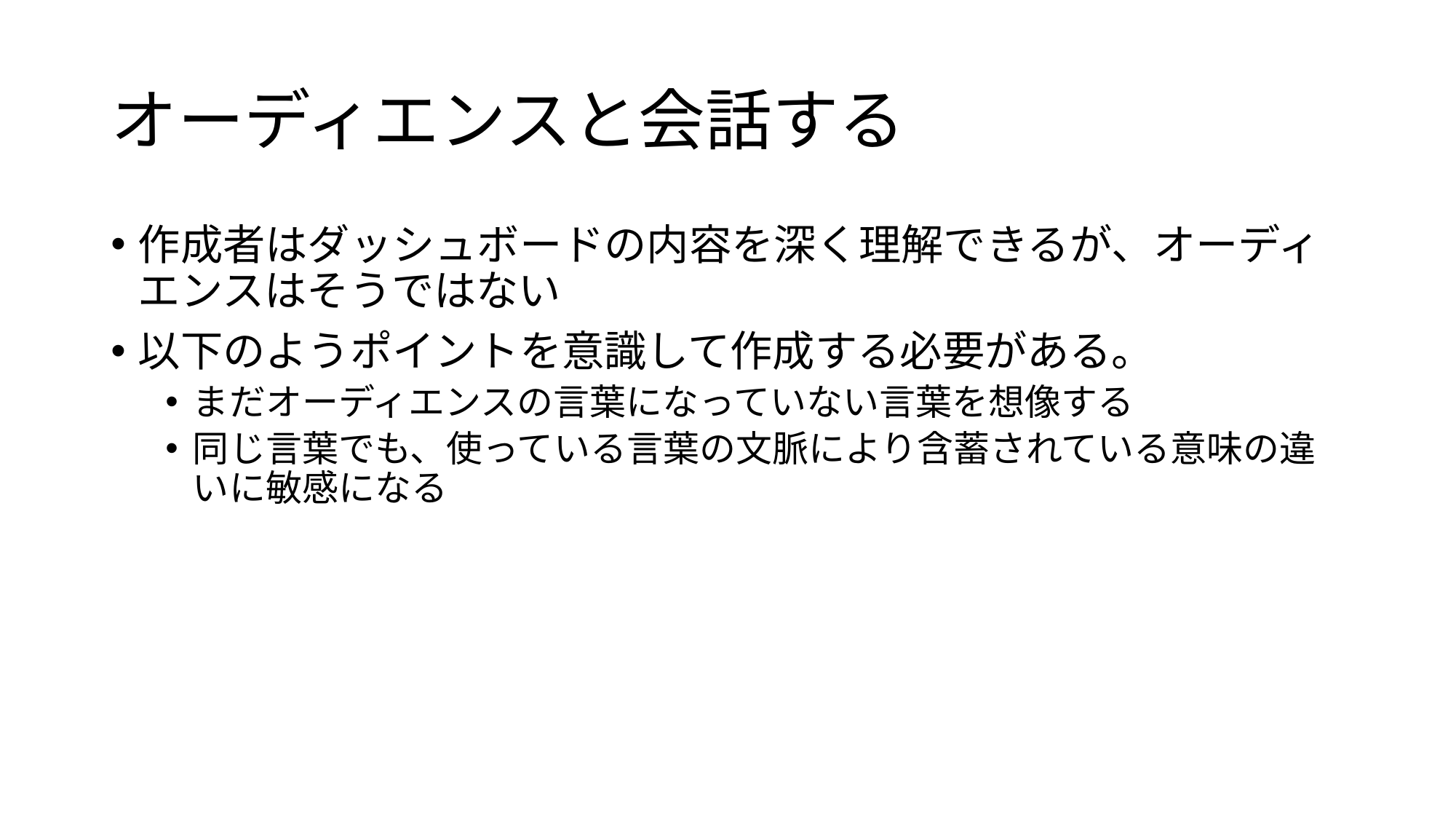

# オーディエンスと会話する
作成者はダッシュボードの内容を深く理解できるが、オーディエンスはそうではない
以下のようポイントを意識して作成する必要がある。
まだオーディエンスの言葉になっていない言葉を想像する
同じ言葉でも、使っている言葉の文脈により含蓄されている意味の違いに敏感になる